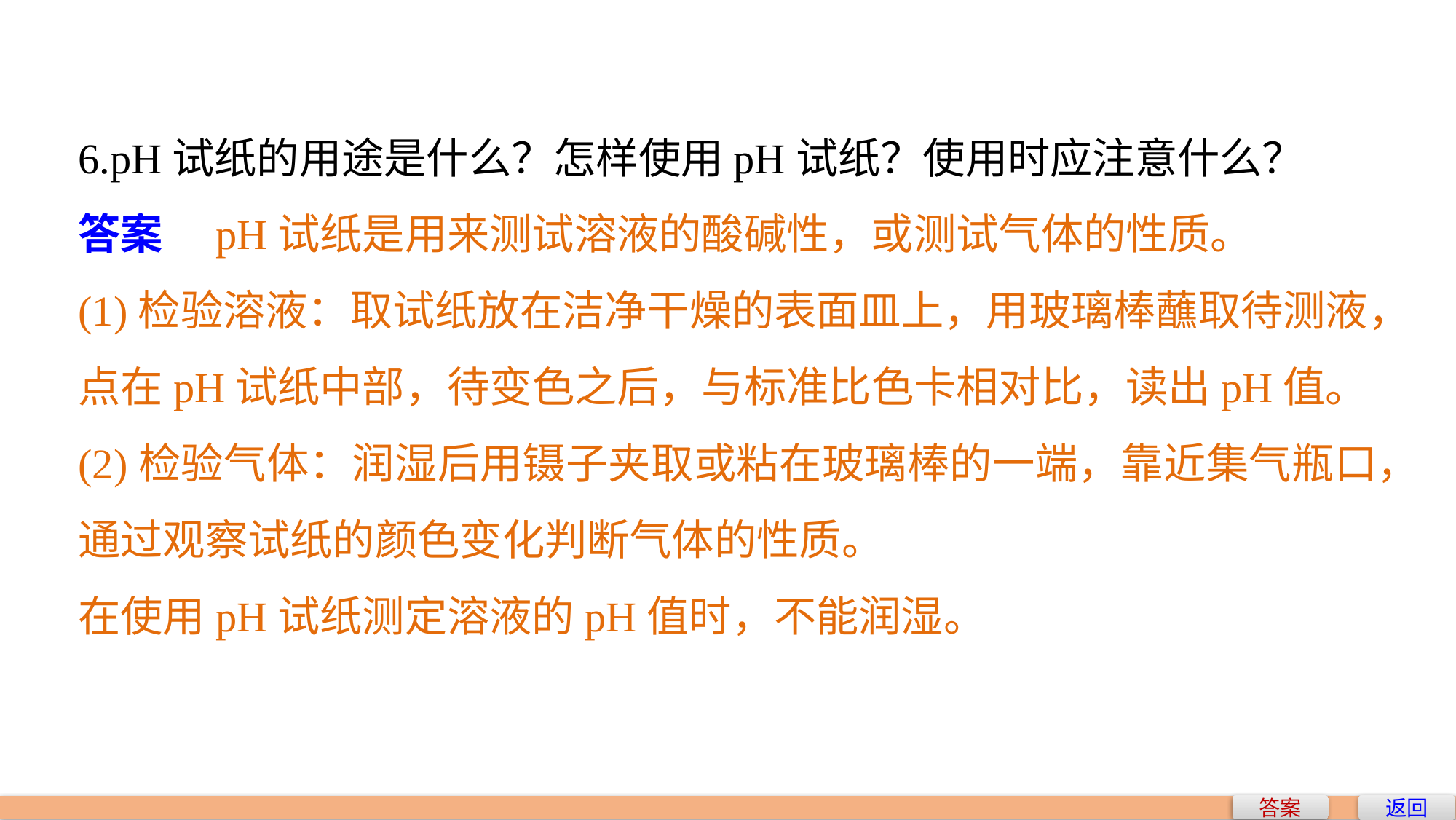

6.pH试纸的用途是什么？怎样使用pH试纸？使用时应注意什么？
答案　pH试纸是用来测试溶液的酸碱性，或测试气体的性质。
(1)检验溶液：取试纸放在洁净干燥的表面皿上，用玻璃棒蘸取待测液，点在pH试纸中部，待变色之后，与标准比色卡相对比，读出pH值。
(2)检验气体：润湿后用镊子夹取或粘在玻璃棒的一端，靠近集气瓶口，通过观察试纸的颜色变化判断气体的性质。
在使用pH试纸测定溶液的pH值时，不能润湿。
返回
答案